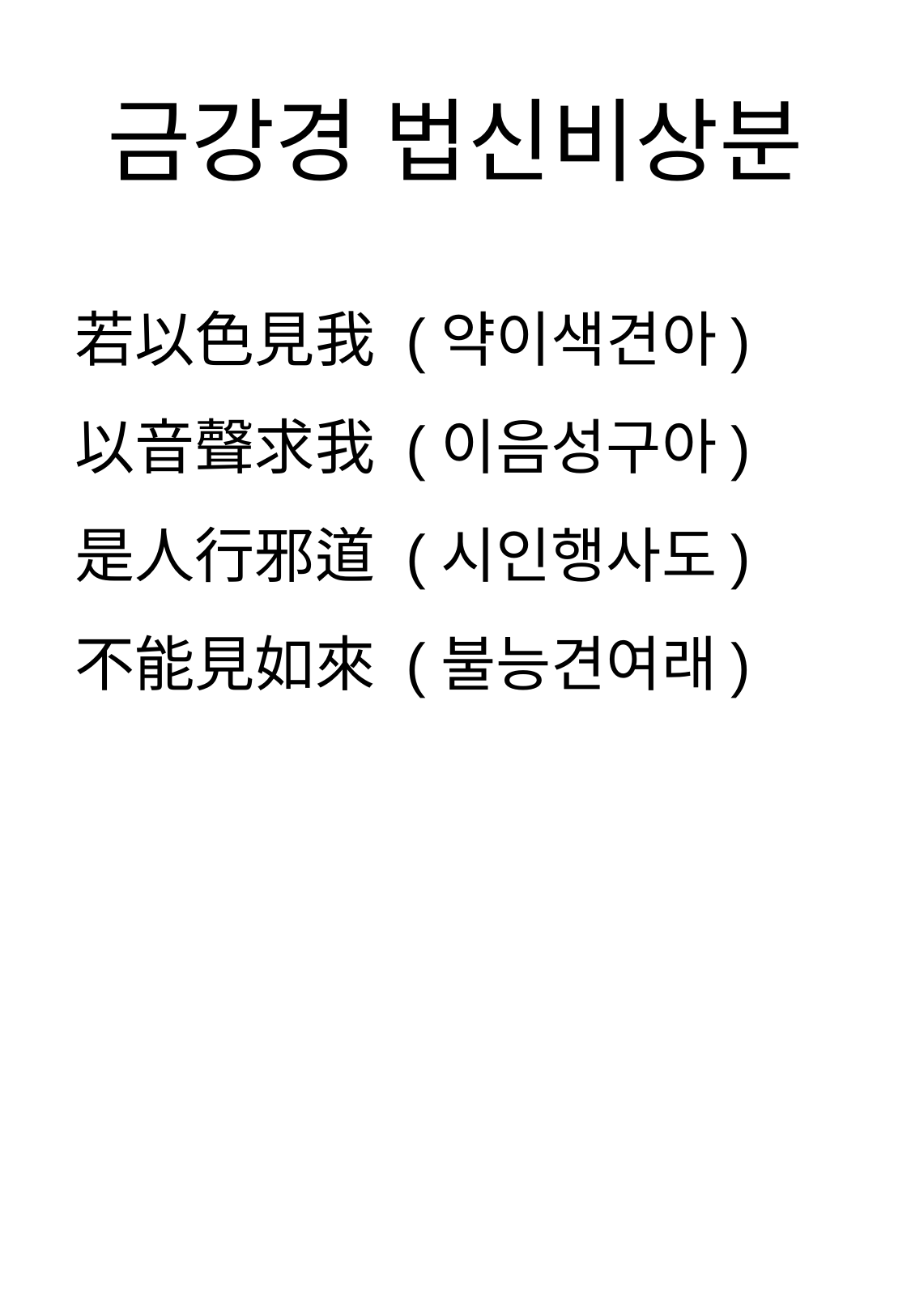

# 금강경 법신비상분
若以色見我 (약이색견아)
以音聲求我 (이음성구아)
是人行邪道 (시인행사도)
不能見如來 (불능견여래)